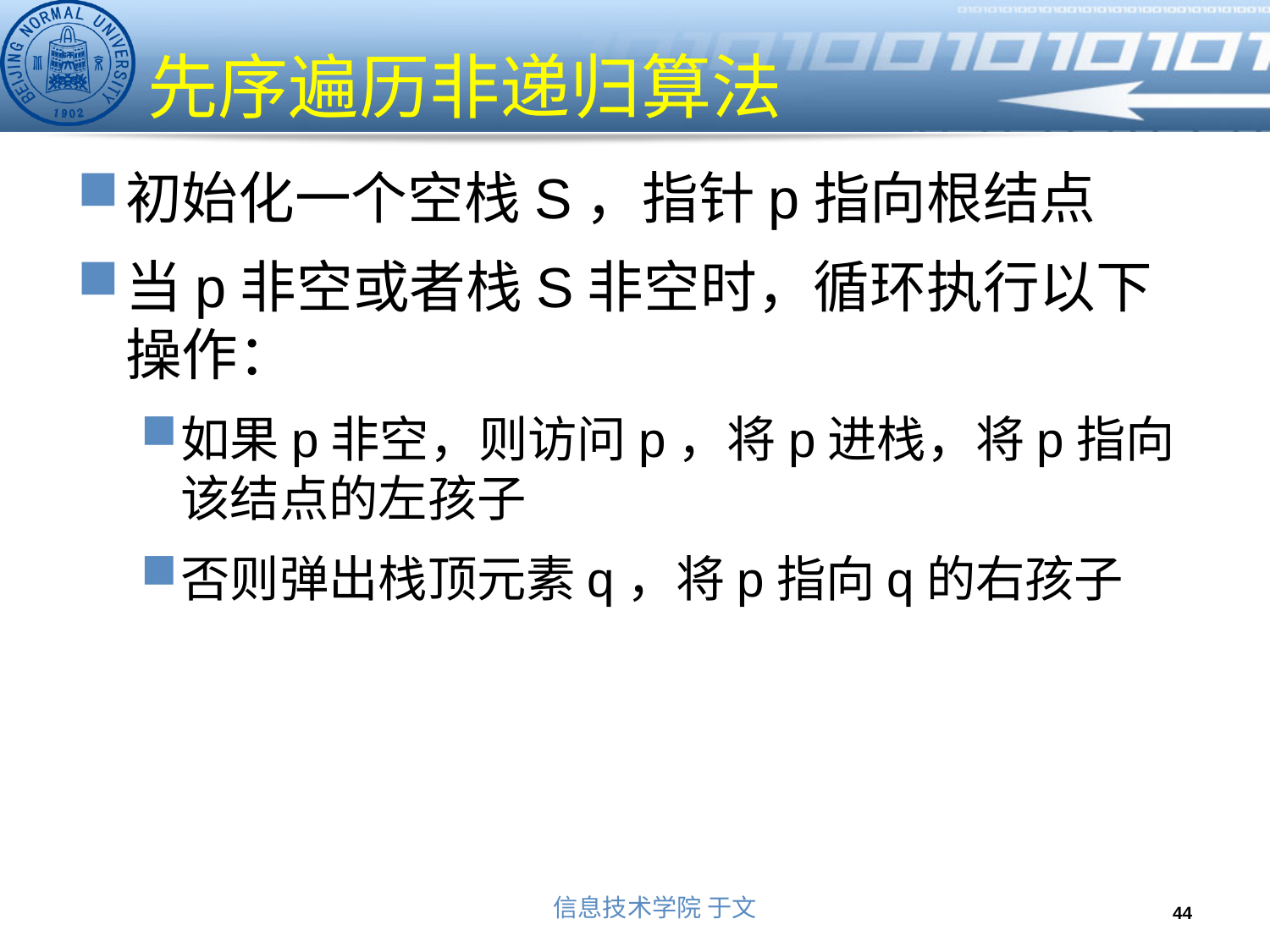

# 先序遍历非递归算法
初始化一个空栈S，指针p指向根结点
当p非空或者栈S非空时，循环执行以下操作：
如果p非空，则访问p，将p进栈，将p指向该结点的左孩子
否则弹出栈顶元素q，将p指向q的右孩子

44